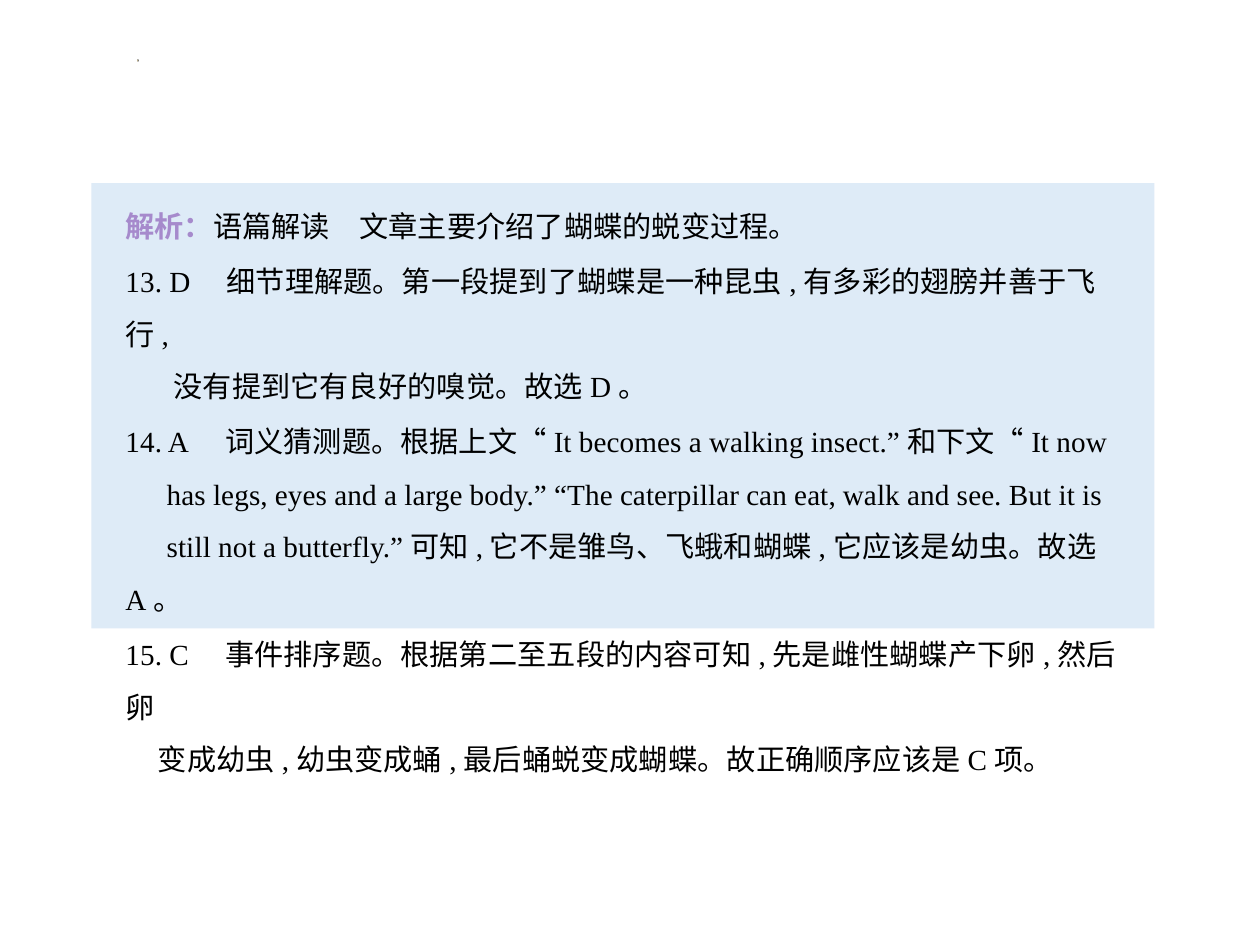

解析：语篇解读　文章主要介绍了蝴蝶的蜕变过程。
13. D　细节理解题。第一段提到了蝴蝶是一种昆虫,有多彩的翅膀并善于飞行,
     没有提到它有良好的嗅觉。故选D。
14. A　词义猜测题。根据上文“It becomes a walking insect.”和下文“It now
     has legs, eyes and a large body.” “The caterpillar can eat, walk and see. But it is
     still not a butterfly.”可知,它不是雏鸟、飞蛾和蝴蝶,它应该是幼虫。故选A。
15. C　事件排序题。根据第二至五段的内容可知,先是雌性蝴蝶产下卵,然后卵
     变成幼虫,幼虫变成蛹,最后蛹蜕变成蝴蝶。故正确顺序应该是C项。